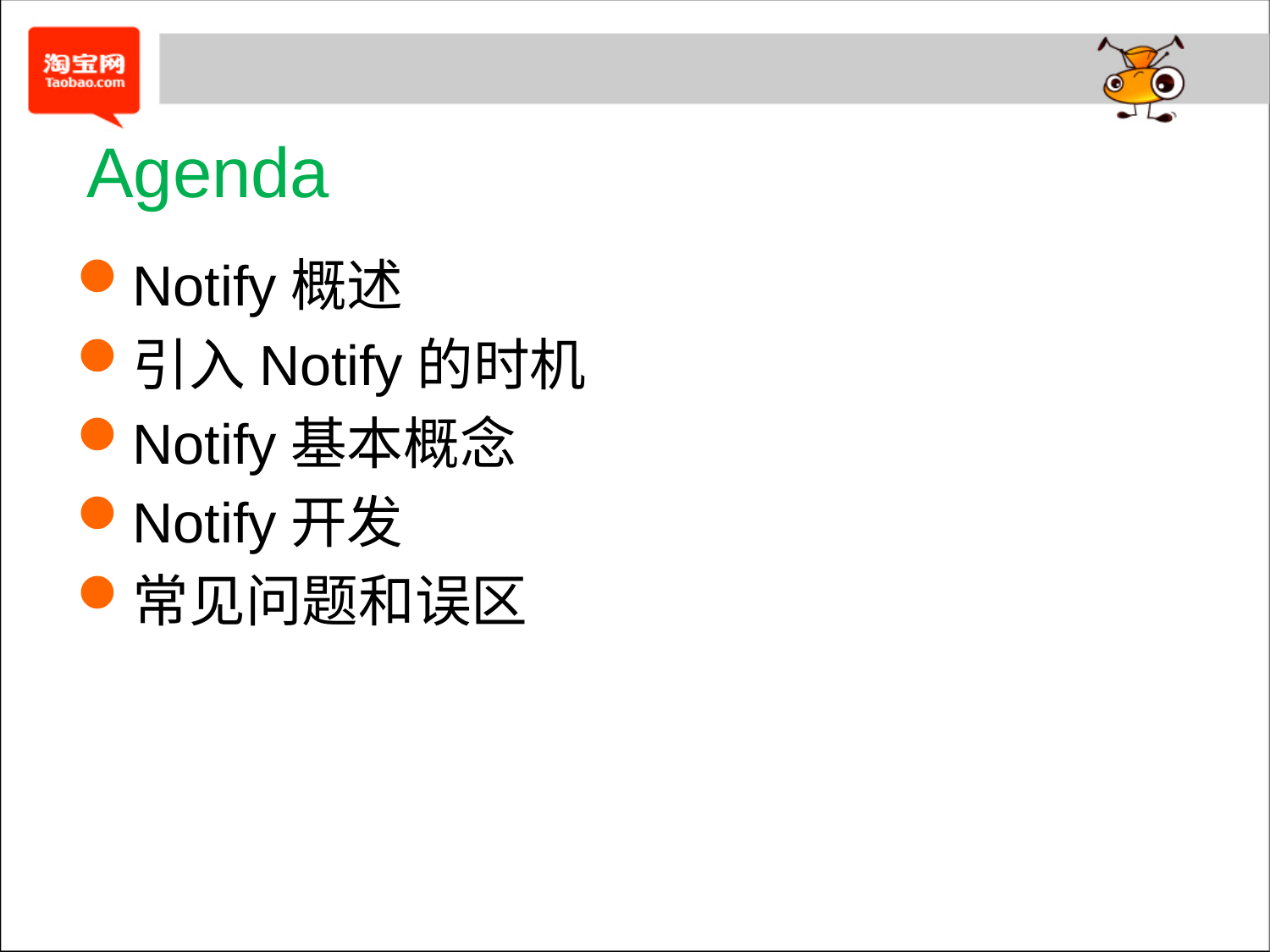

# Agenda
Notify概述
引入Notify的时机
Notify基本概念
Notify开发
常见问题和误区